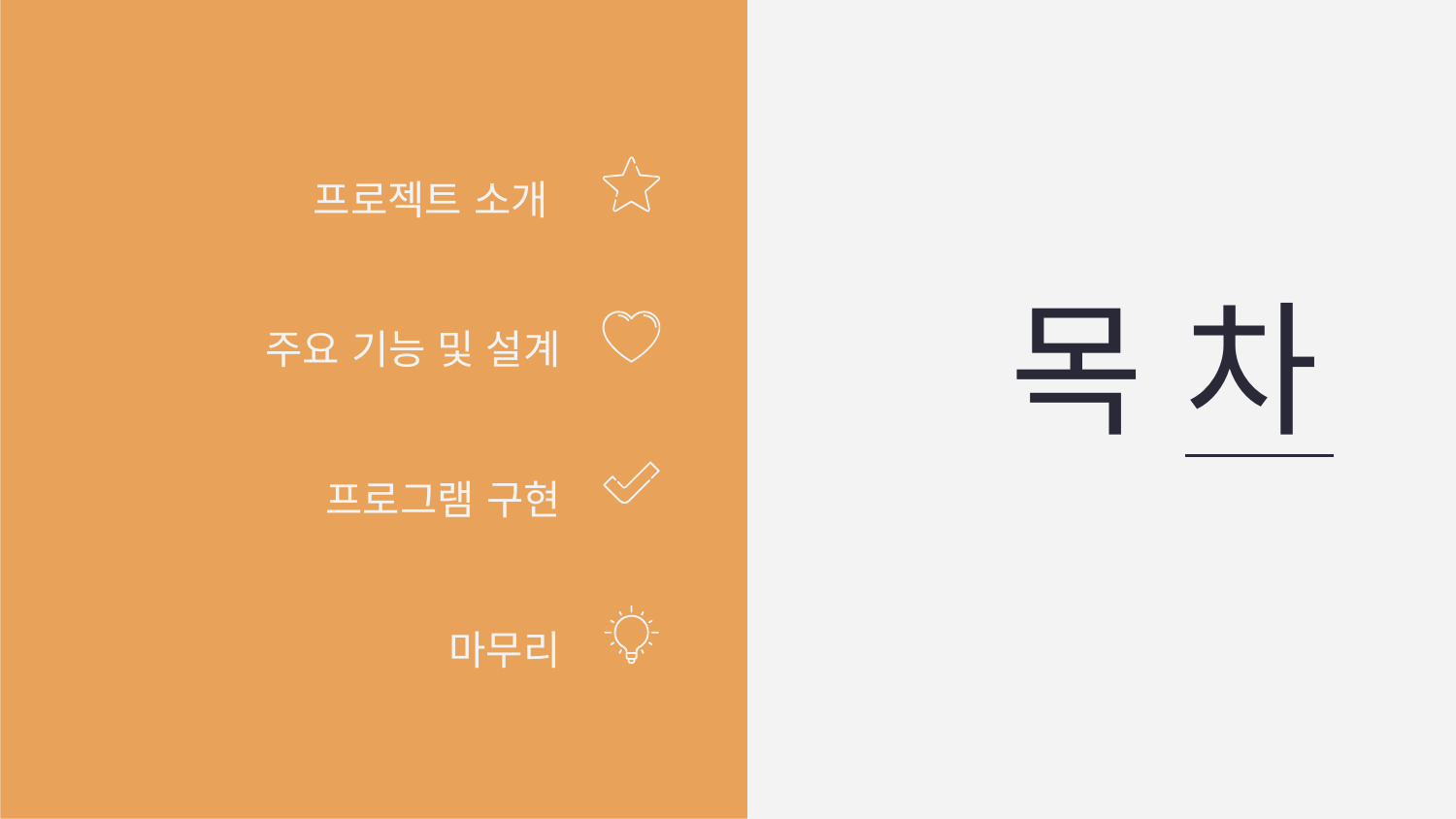

프로젝트 소개

주요 기능 및 설계
# 목 차

프로그램 구현

마무리